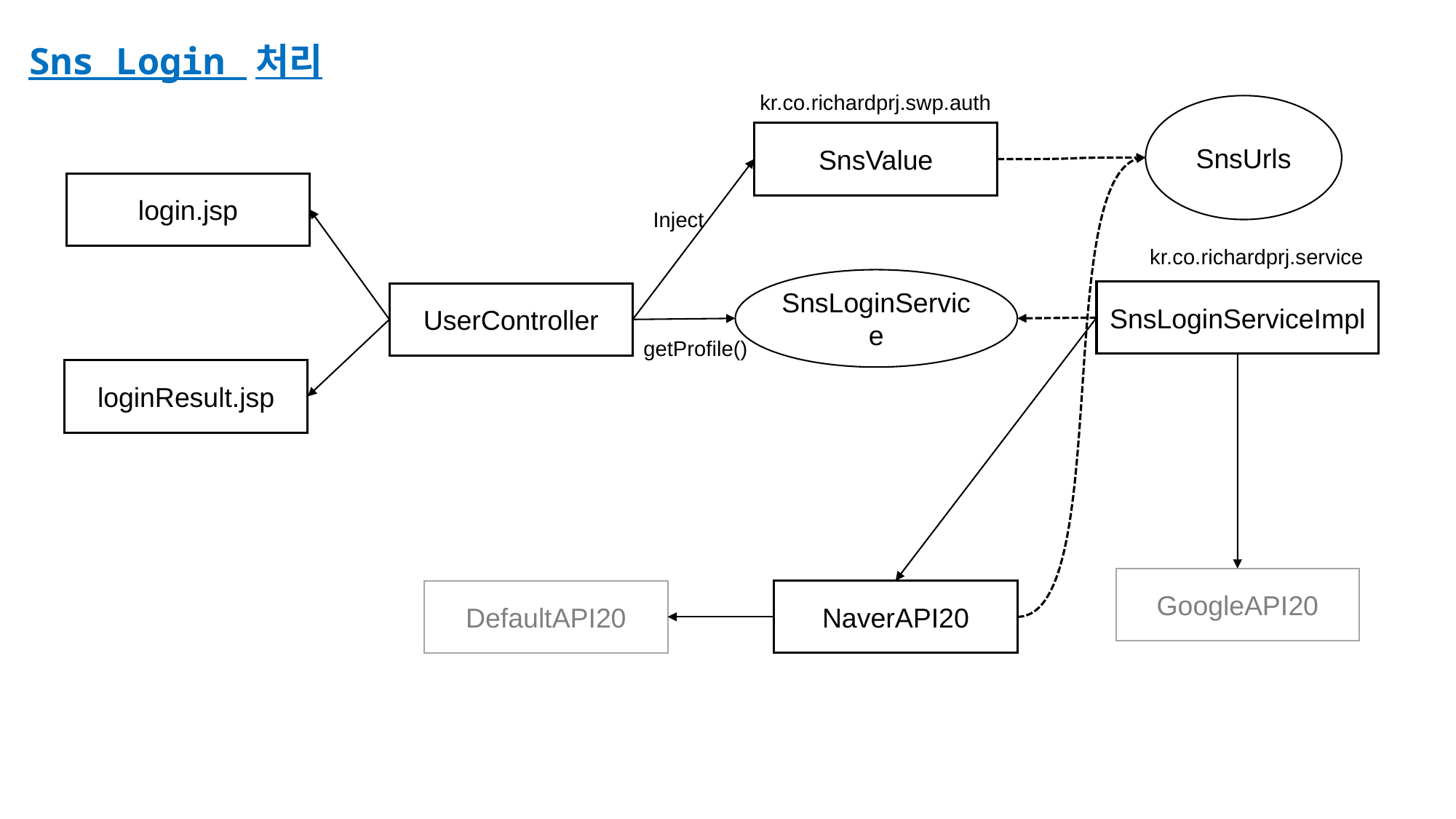

Sns Login 처리
kr.co.richardprj.swp.auth
SnsUrls
SnsValue
login.jsp
Inject
kr.co.richardprj.service
SnsLoginService
SnsLoginServiceImpl
UserController
getProfile()
loginResult.jsp
GoogleAPI20
DefaultAPI20
NaverAPI20